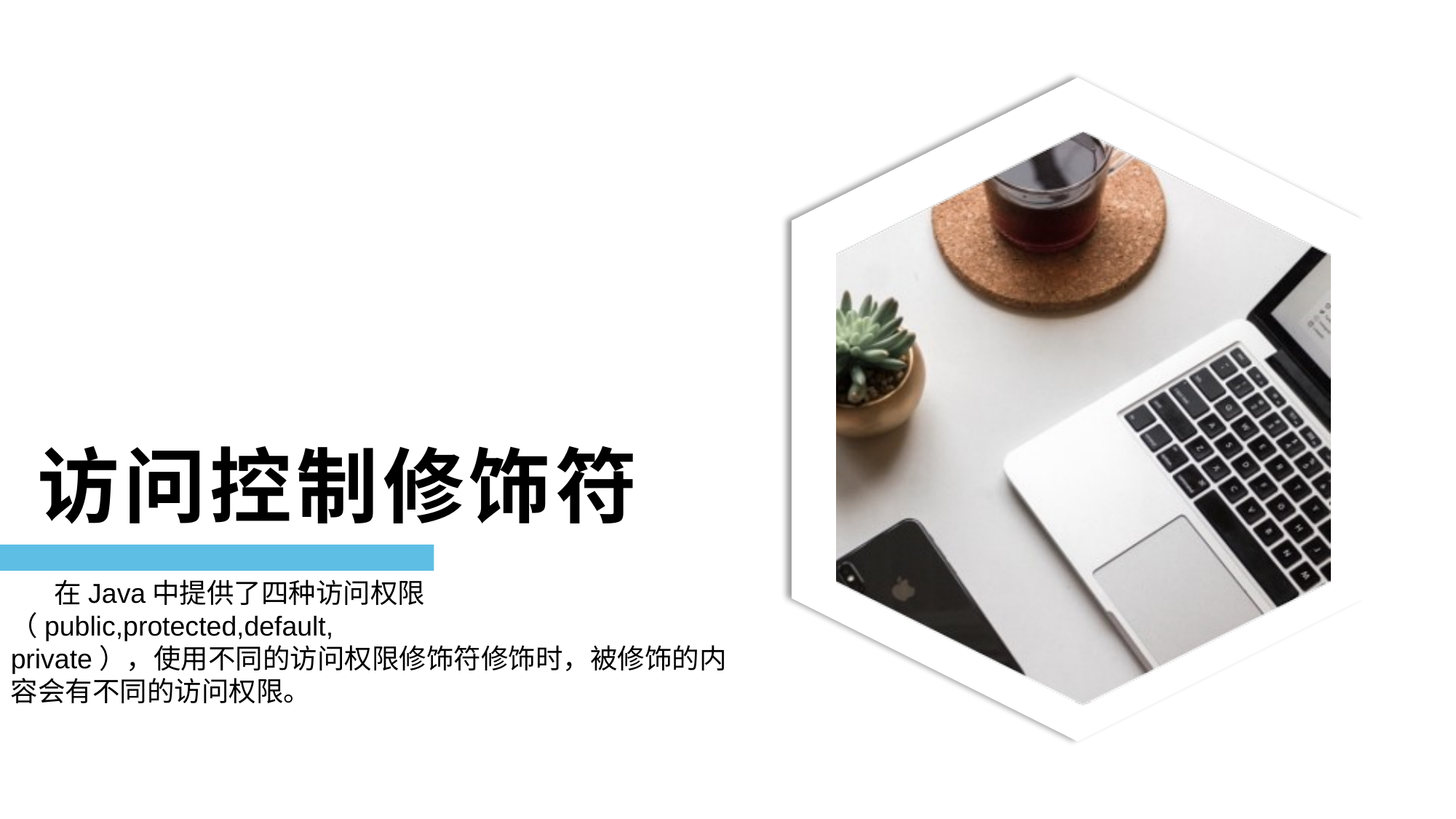

# 访问控制修饰符
      在Java中提供了四种访问权限（public,protected,default,
private），使用不同的访问权限修饰符修饰时，被修饰的内容会有不同的访问权限。